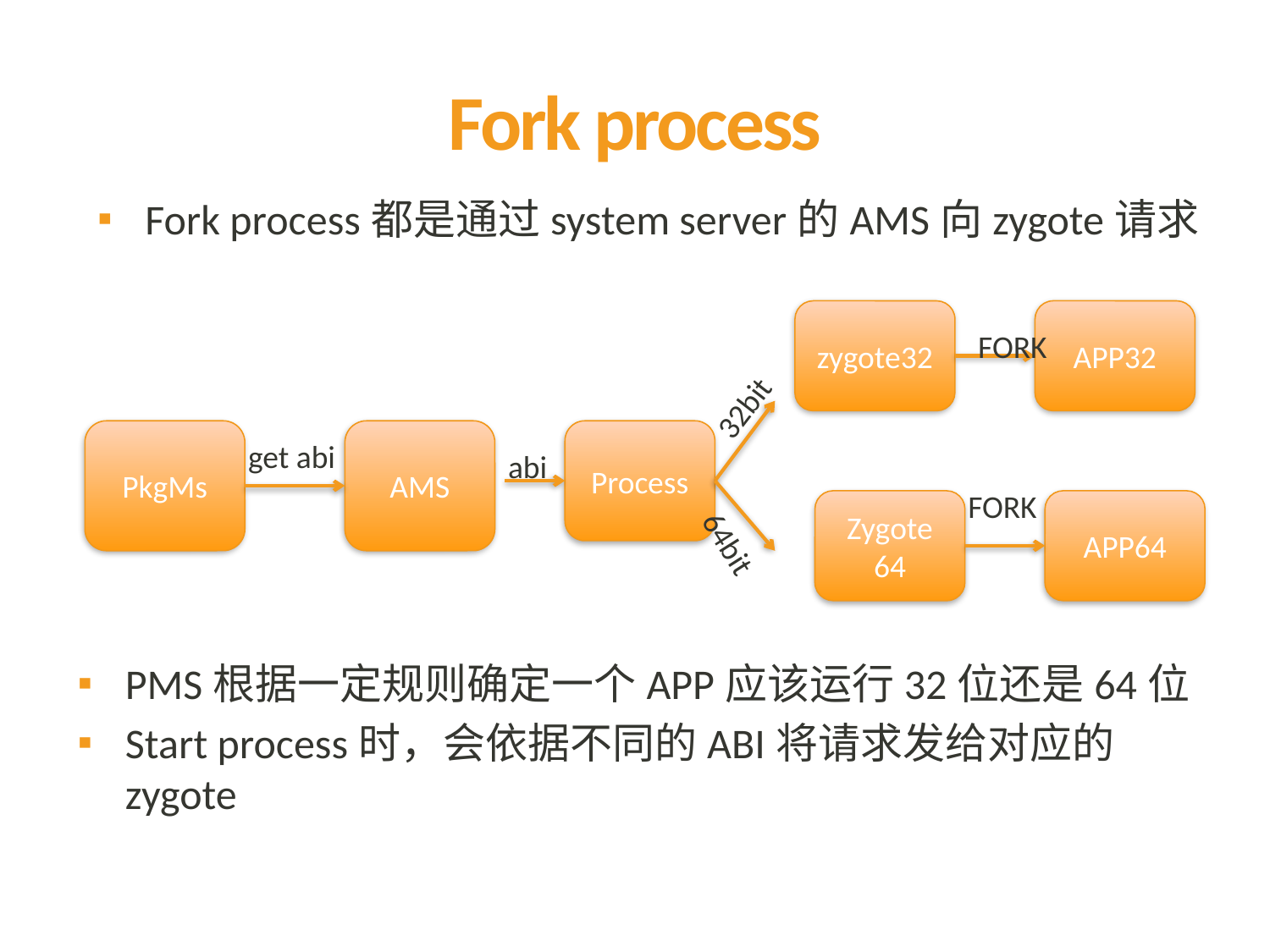

# Fork process
Fork process都是通过system server的AMS向zygote请求
zygote32
APP32
FORK
32bit
PkgMs
AMS
Process
get abi
abi
FORK
Zygote 64
APP64
64bit
PMS根据一定规则确定一个APP应该运行32位还是64位
Start process时，会依据不同的ABI将请求发给对应的zygote